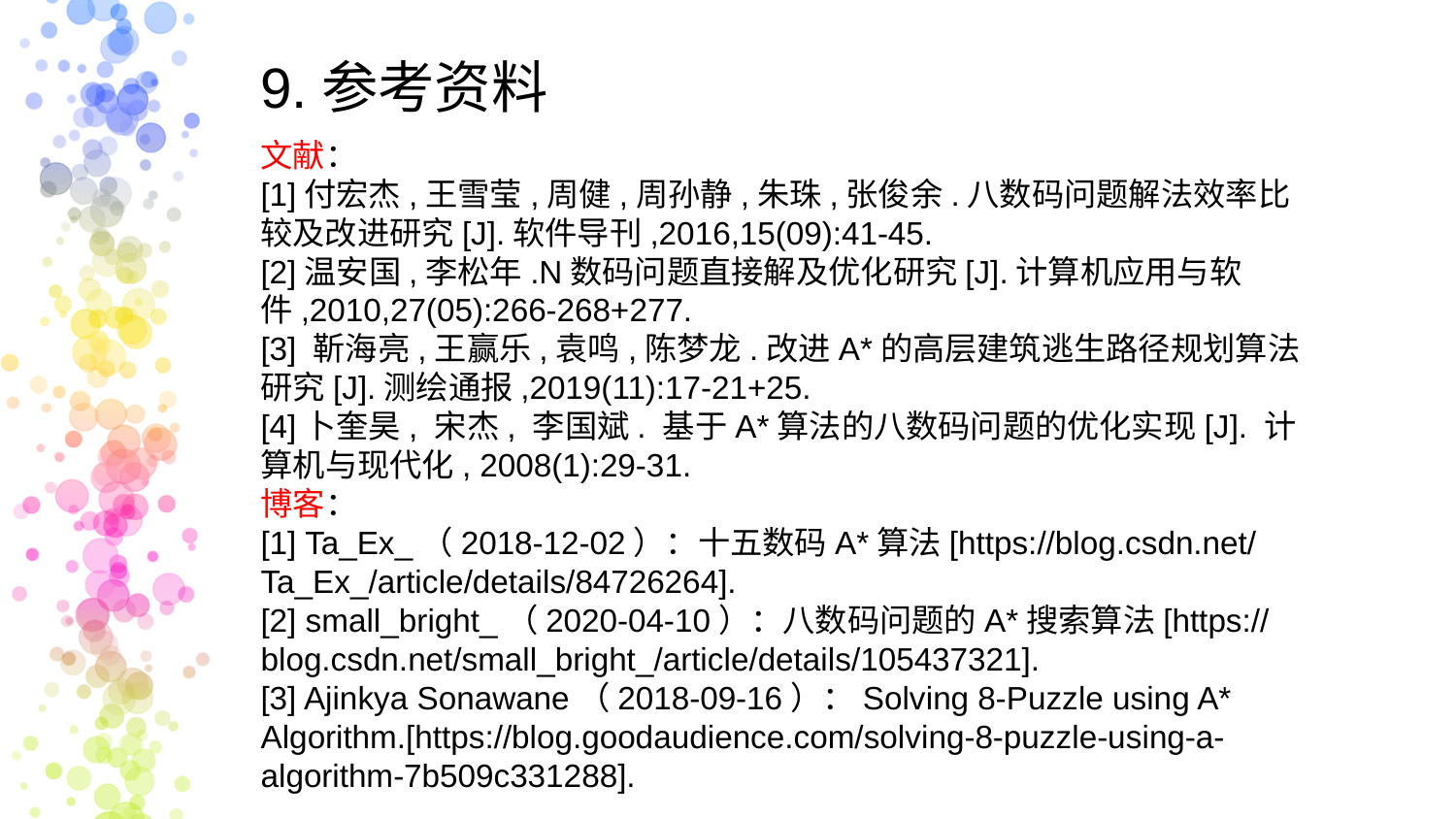

# 9.参考资料
文献：
[1]付宏杰,王雪莹,周健,周孙静,朱珠,张俊余.八数码问题解法效率比较及改进研究[J].软件导刊,2016,15(09):41-45.
[2]温安国,李松年.N数码问题直接解及优化研究[J].计算机应用与软件,2010,27(05):266-268+277.
[3] 靳海亮,王赢乐,袁鸣,陈梦龙.改进A*的高层建筑逃生路径规划算法研究[J].测绘通报,2019(11):17-21+25.
[4]卜奎昊, 宋杰, 李国斌. 基于A*算法的八数码问题的优化实现[J]. 计算机与现代化, 2008(1):29-31.
博客：
[1] Ta_Ex_（2018-12-02）：十五数码A*算法[https://blog.csdn.net/Ta_Ex_/article/details/84726264].
[2] small_bright_（2020-04-10）：八数码问题的A*搜索算法[https://blog.csdn.net/small_bright_/article/details/105437321].
[3] Ajinkya Sonawane（2018-09-16）：Solving 8-Puzzle using A* Algorithm.[https://blog.goodaudience.com/solving-8-puzzle-using-a-algorithm-7b509c331288].